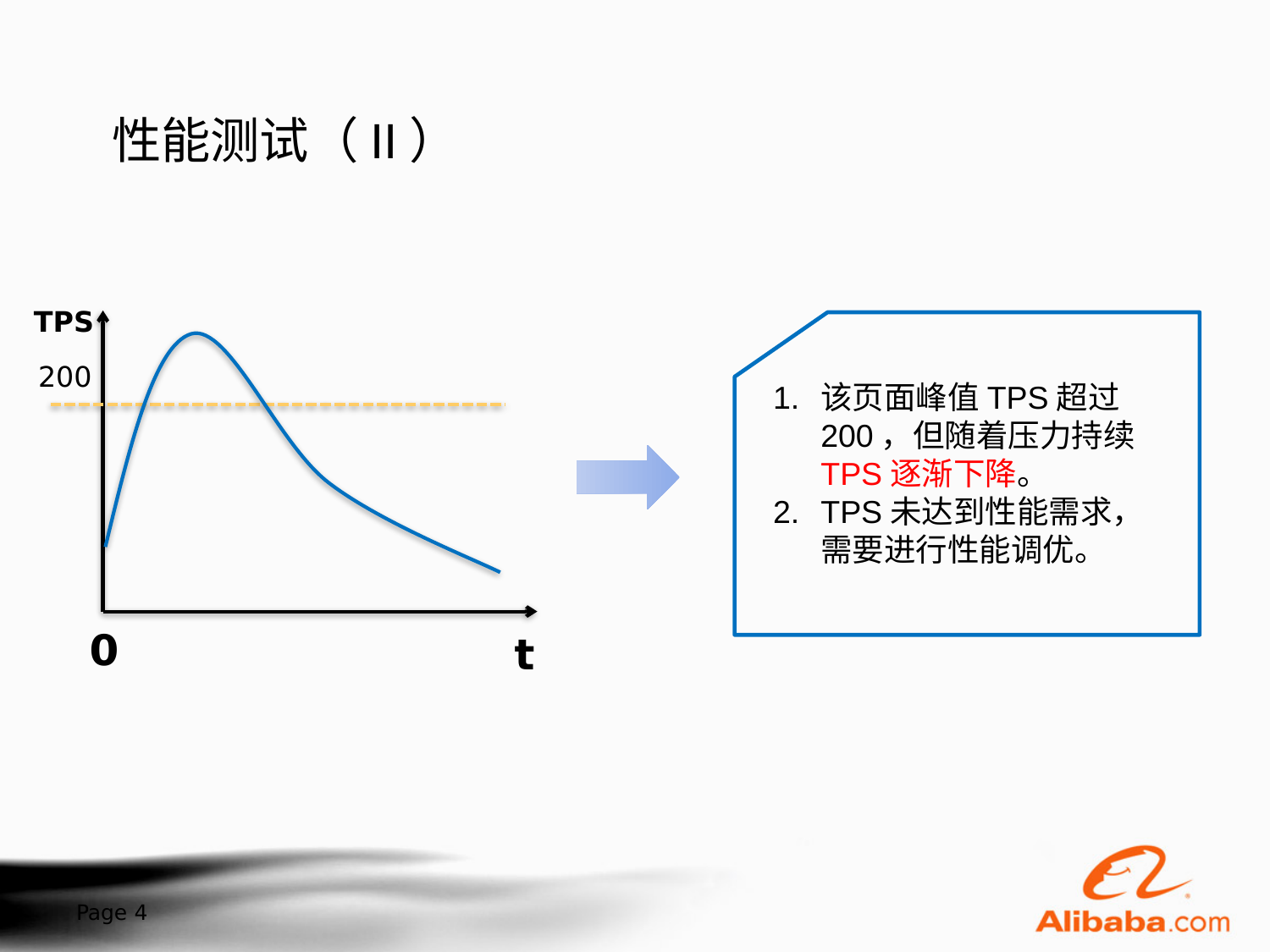

# 性能测试（II）
TPS
200
0
t

该页面峰值TPS超过200，但随着压力持续TPS逐渐下降。
TPS未达到性能需求，需要进行性能调优。

Page 4